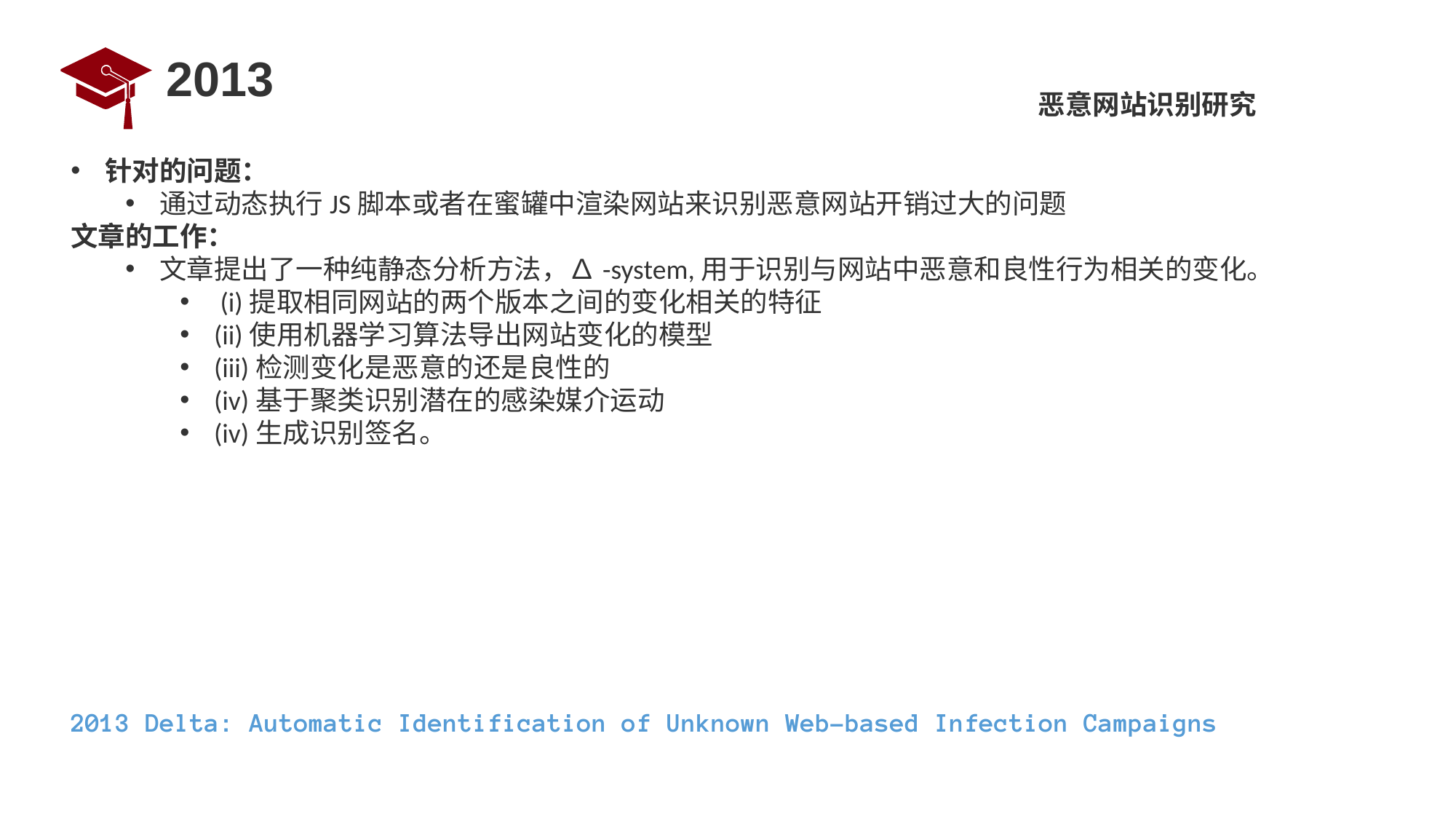

# 2013
恶意网站识别研究
针对的问题：
通过动态执行JS脚本或者在蜜罐中渲染网站来识别恶意网站开销过大的问题
文章的工作：
文章提出了一种纯静态分析方法，∆-system,用于识别与网站中恶意和良性行为相关的变化。
 (i)提取相同网站的两个版本之间的变化相关的特征
(ii)使用机器学习算法导出网站变化的模型
(iii)检测变化是恶意的还是良性的
(iv)基于聚类识别潜在的感染媒介运动
(iv)生成识别签名。
2013 Delta: Automatic Identification of Unknown Web-based Infection Campaigns